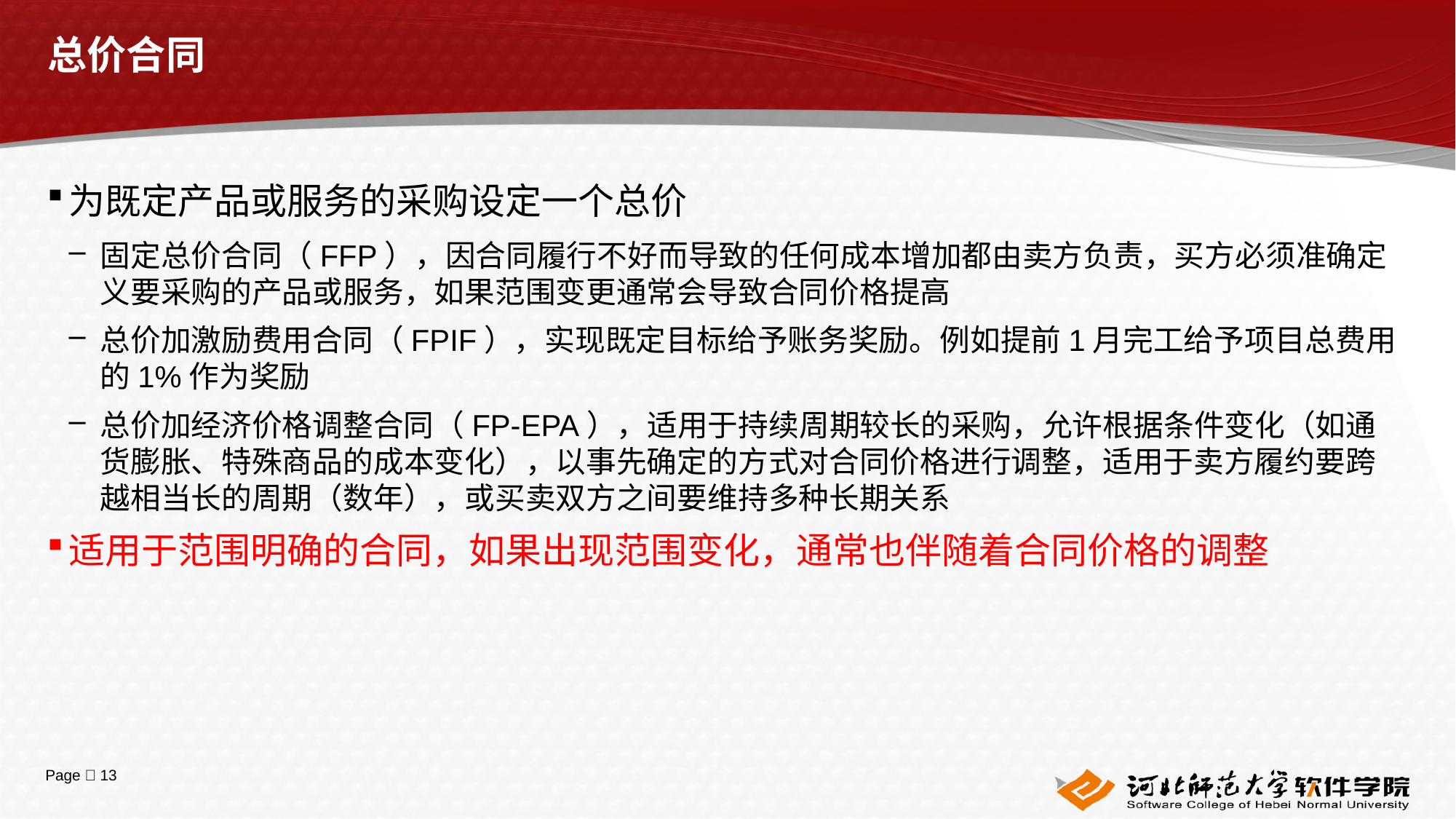

# 总价合同
为既定产品或服务的采购设定一个总价
固定总价合同（FFP），因合同履行不好而导致的任何成本增加都由卖方负责，买方必须准确定义要采购的产品或服务，如果范围变更通常会导致合同价格提高
总价加激励费用合同（FPIF），实现既定目标给予账务奖励。例如提前1月完工给予项目总费用的1%作为奖励
总价加经济价格调整合同（FP-EPA），适用于持续周期较长的采购，允许根据条件变化（如通货膨胀、特殊商品的成本变化），以事先确定的方式对合同价格进行调整，适用于卖方履约要跨越相当长的周期（数年），或买卖双方之间要维持多种长期关系
适用于范围明确的合同，如果出现范围变化，通常也伴随着合同价格的调整